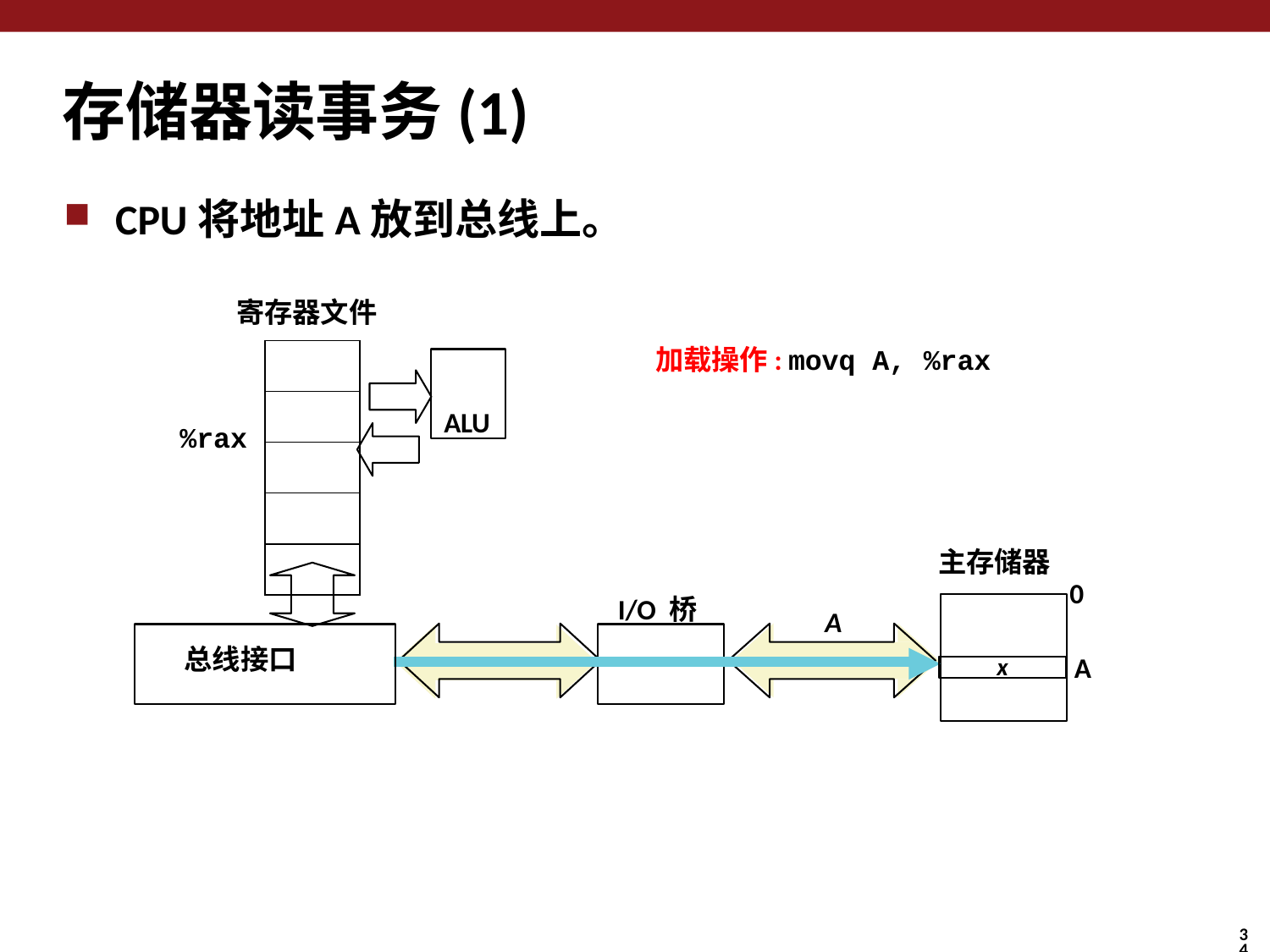

# 存储器读事务(1)
CPU将地址A放到总线上。
寄存器文件
|  |
| --- |
|  |
|  |
|  |
|  |
加载操作: movq A, %rax

ALU

%rax

主存储器

0
I/O 桥

A

总线接口

A
x

34